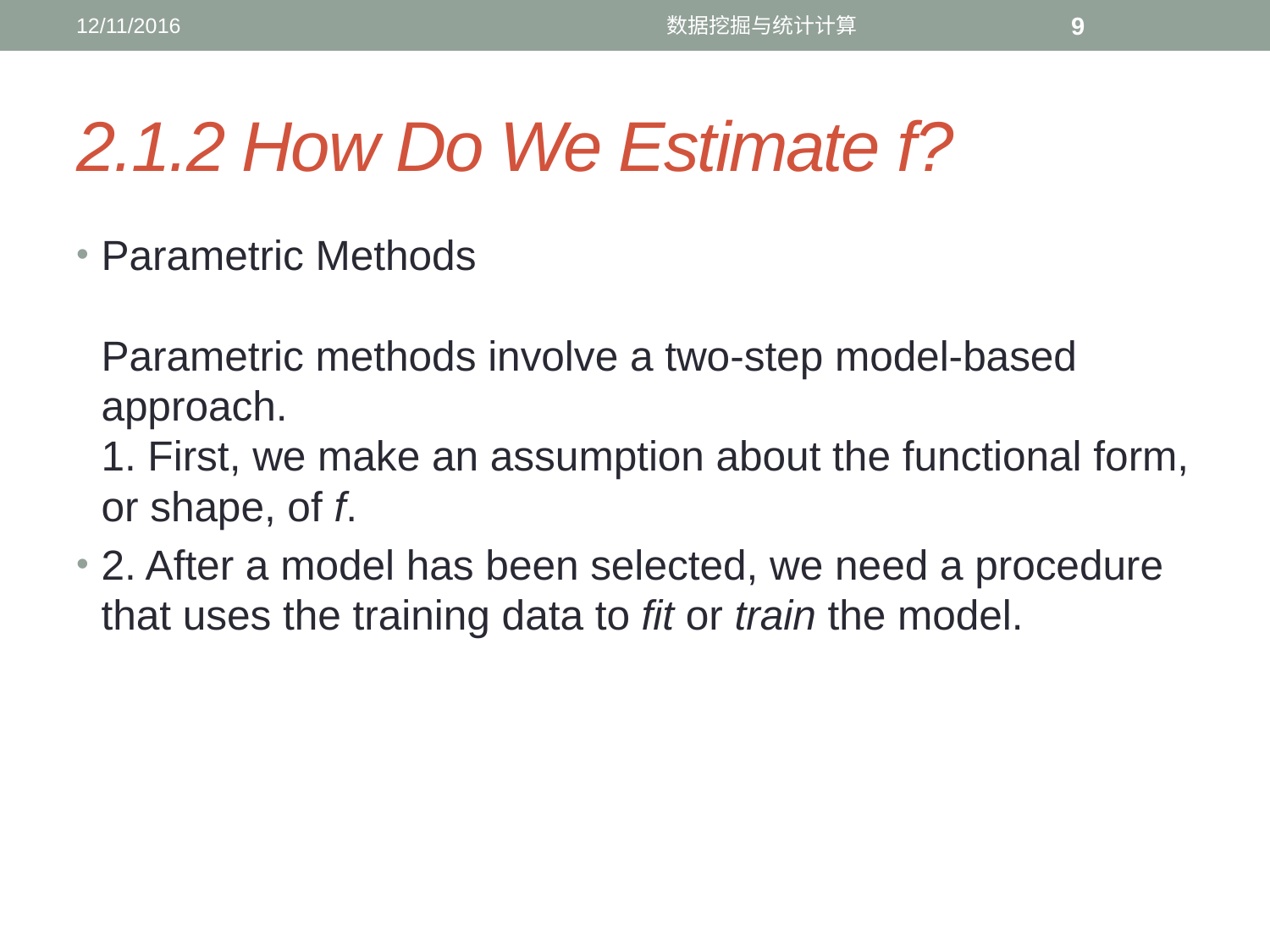

12/11/2016
数据挖掘与统计计算
9
# 2.1.2 How Do We Estimate f?
Parametric Methods
Parametric methods involve a two-step model-based approach.
1. First, we make an assumption about the functional form, or shape, of f.
2. After a model has been selected, we need a procedure that uses the training data to fit or train the model.